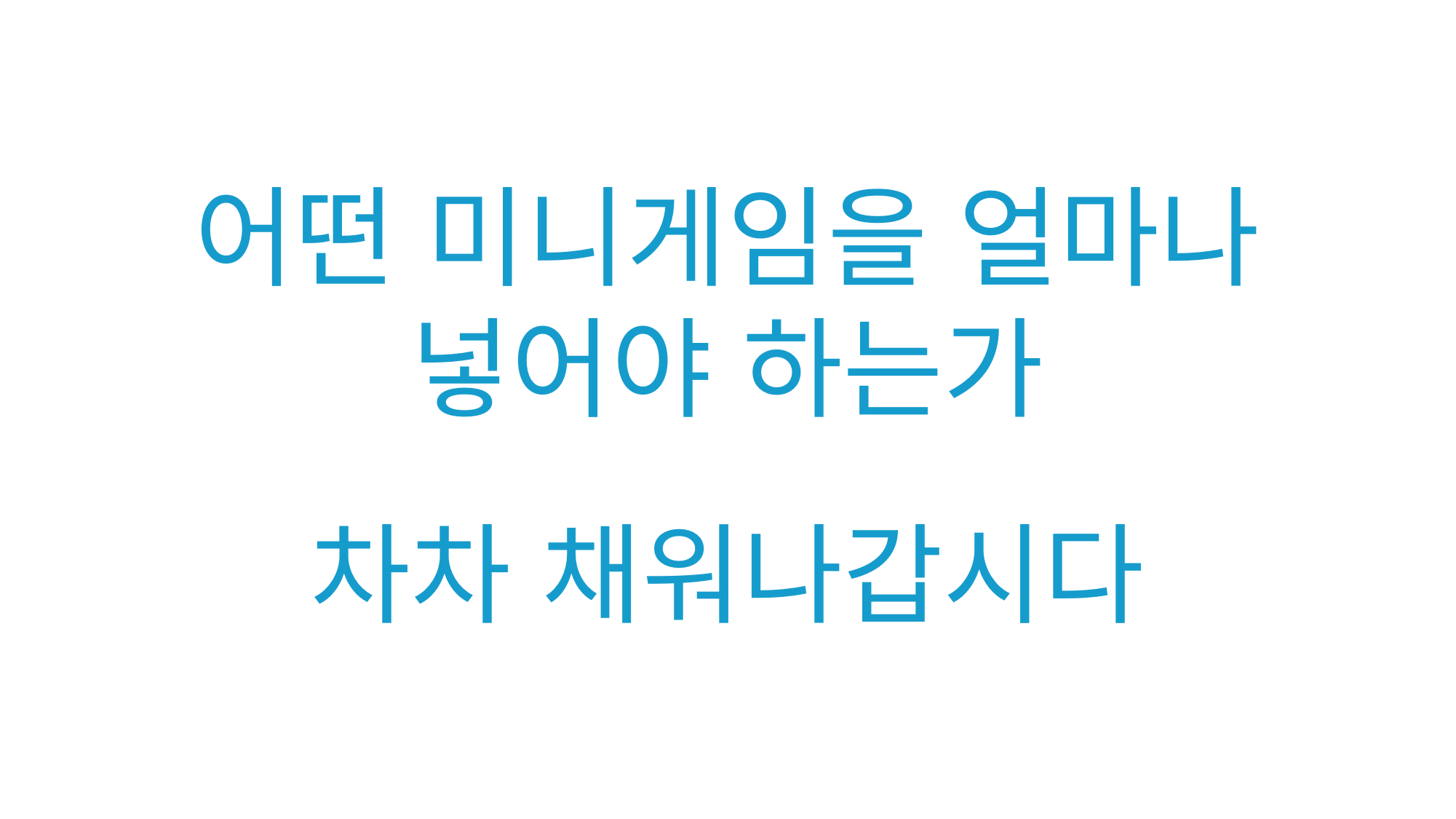

어떤 미니게임을 얼마나
넣어야 하는가
차차 채워나갑시다